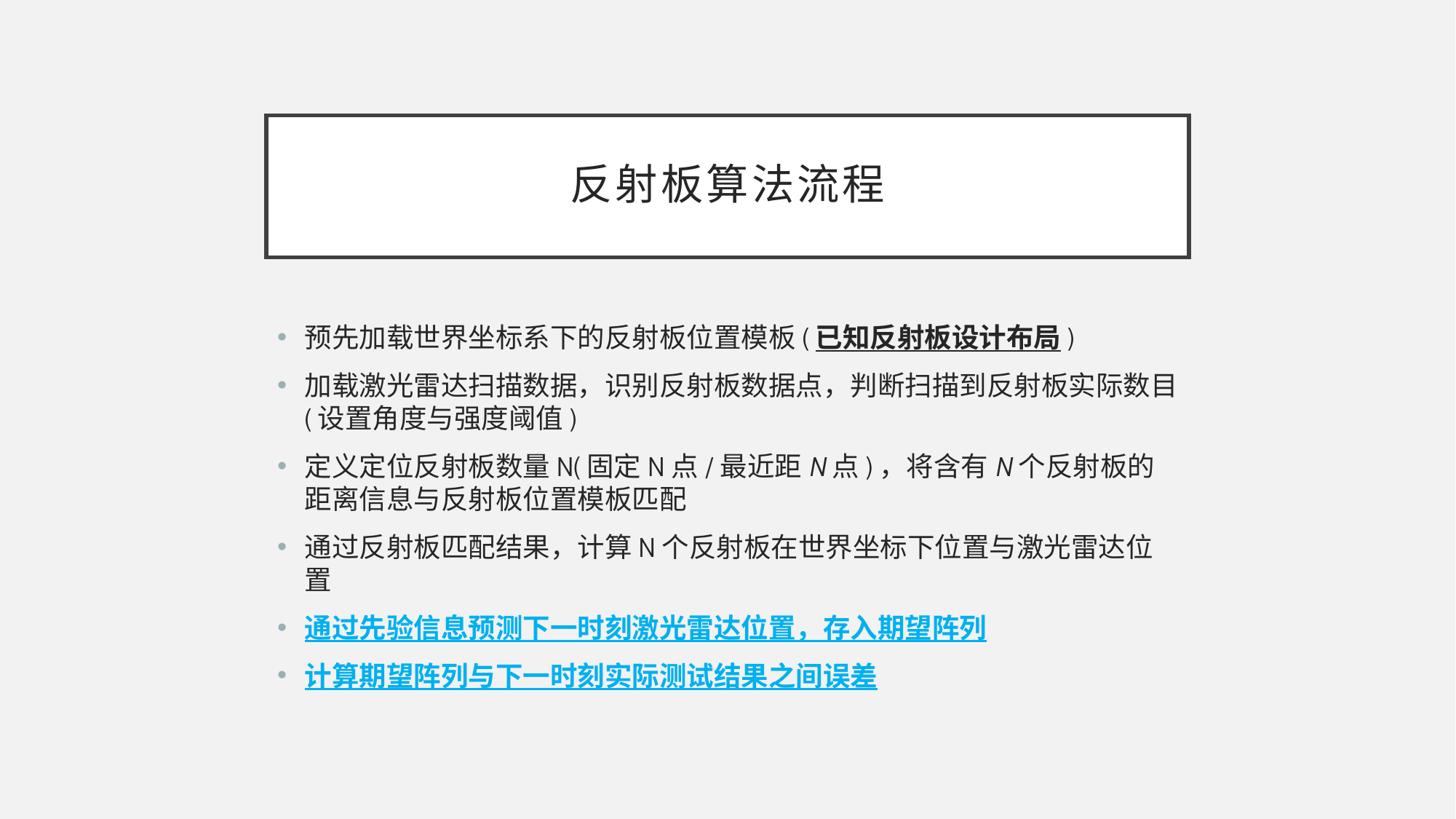

# 反射板算法流程
预先加载世界坐标系下的反射板位置模板(已知反射板设计布局)
加载激光雷达扫描数据，识别反射板数据点，判断扫描到反射板实际数目(设置角度与强度阈值)
定义定位反射板数量N(固定N点/最近距N点)，将含有N个反射板的距离信息与反射板位置模板匹配
通过反射板匹配结果，计算N个反射板在世界坐标下位置与激光雷达位置
通过先验信息预测下一时刻激光雷达位置，存入期望阵列
计算期望阵列与下一时刻实际测试结果之间误差